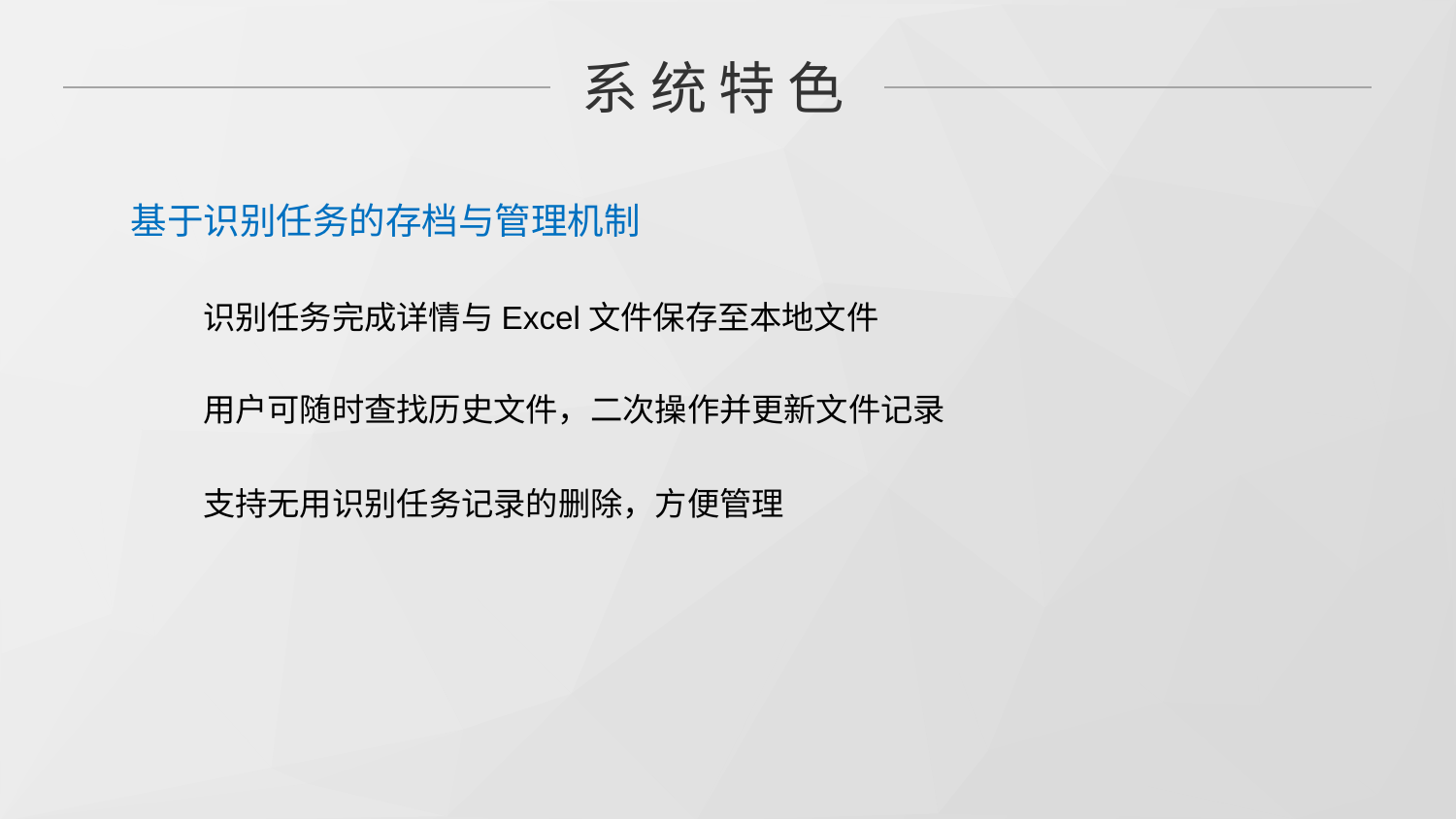

系统特色
基于识别任务的存档与管理机制
识别任务完成详情与Excel文件保存至本地文件
用户可随时查找历史文件，二次操作并更新文件记录
支持无用识别任务记录的删除，方便管理